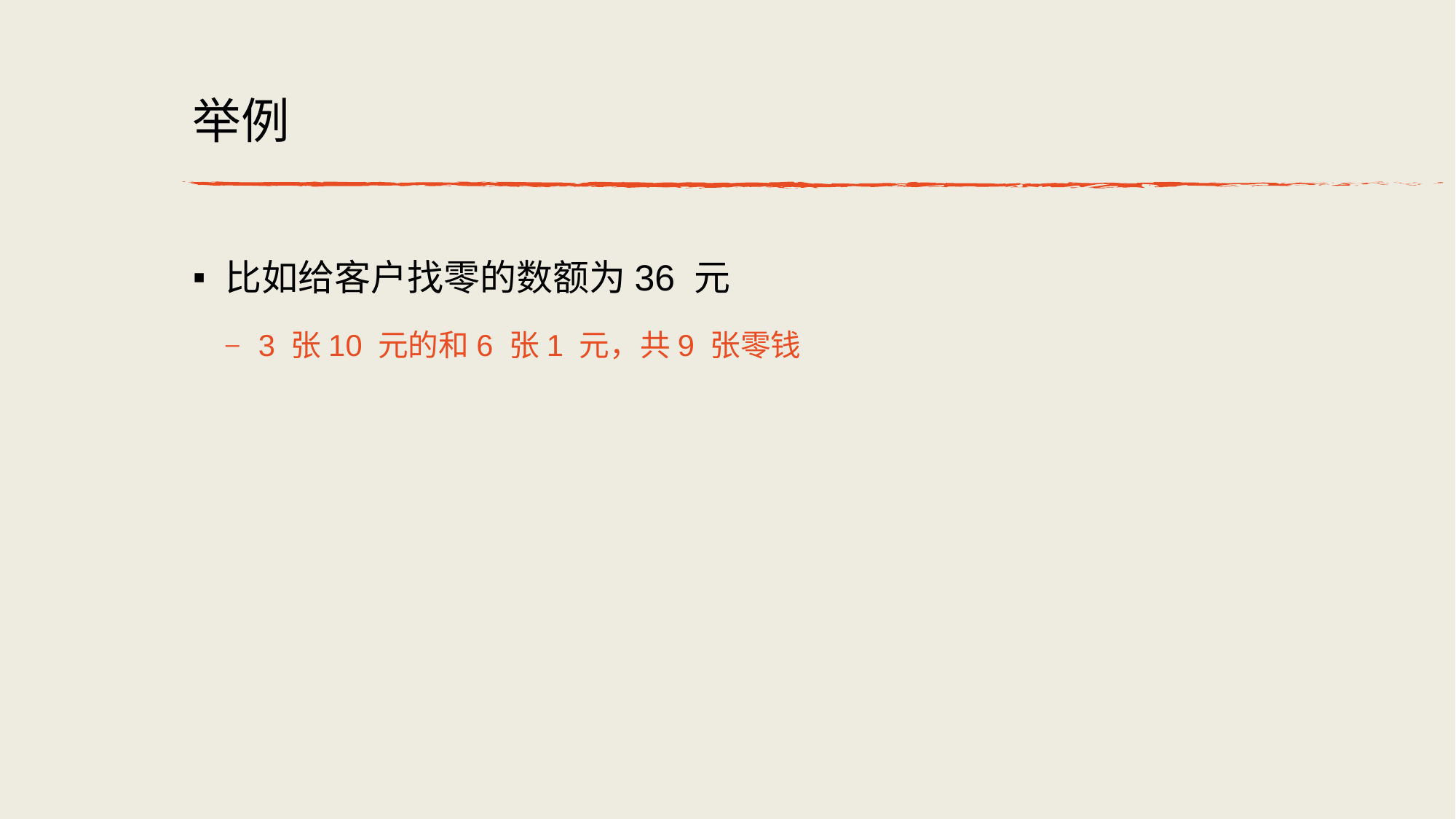

# 举例
⽐如给客户找零的数额为36 元
3 张10 元的和6 张1 元，共9 张零钱